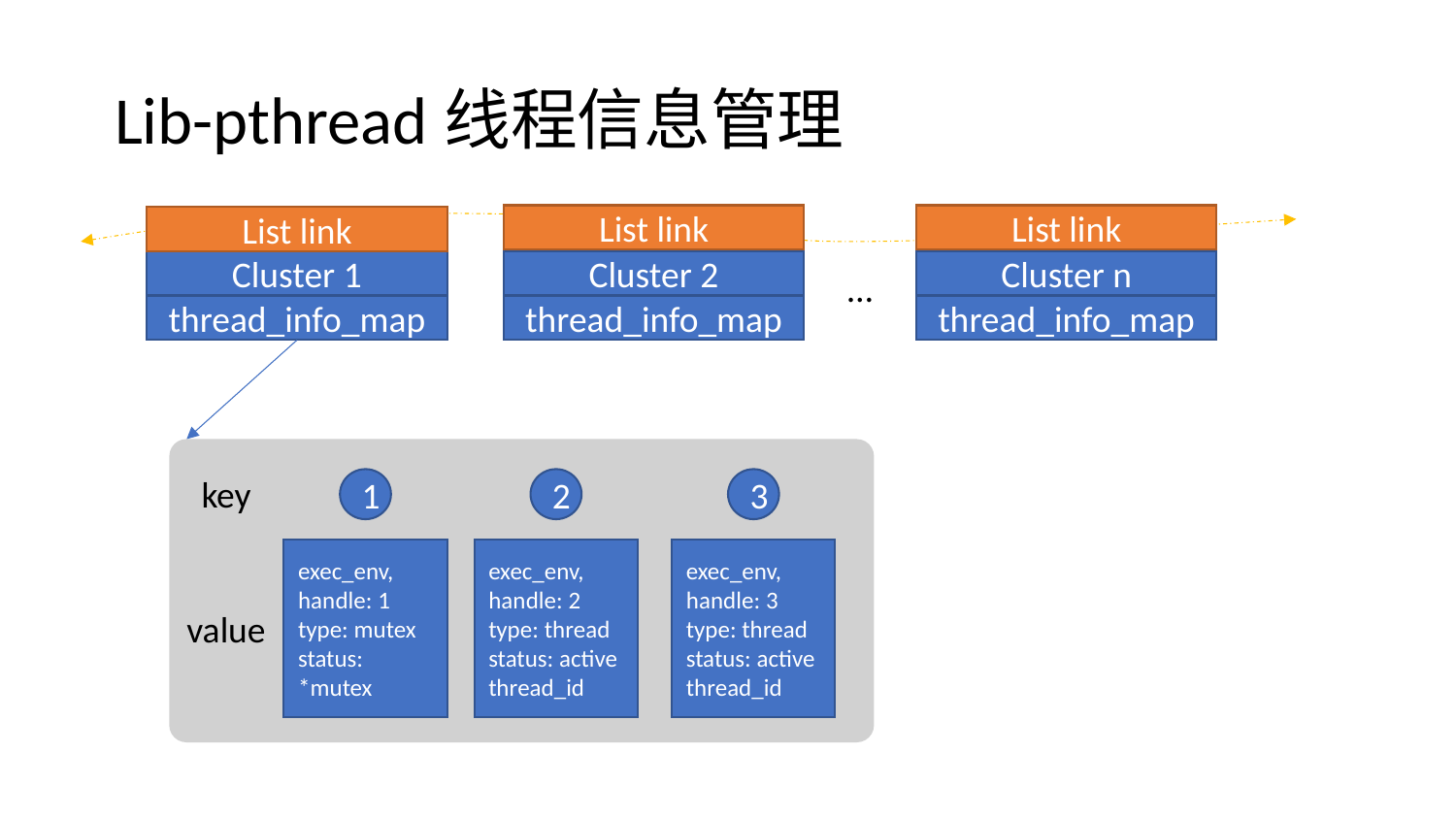

# Lib-pthread线程信息管理
List link
List link
List link

Cluster 1
thread_info_map
Cluster 2
thread_info_map
Cluster n
thread_info_map
…

2
3
1
exec_env,
handle: 2
type: thread
status: active
thread_id
exec_env,
handle: 3
type: thread
status: active
thread_id
exec_env,
handle: 1
type: mutex
status:
*mutex
key
value